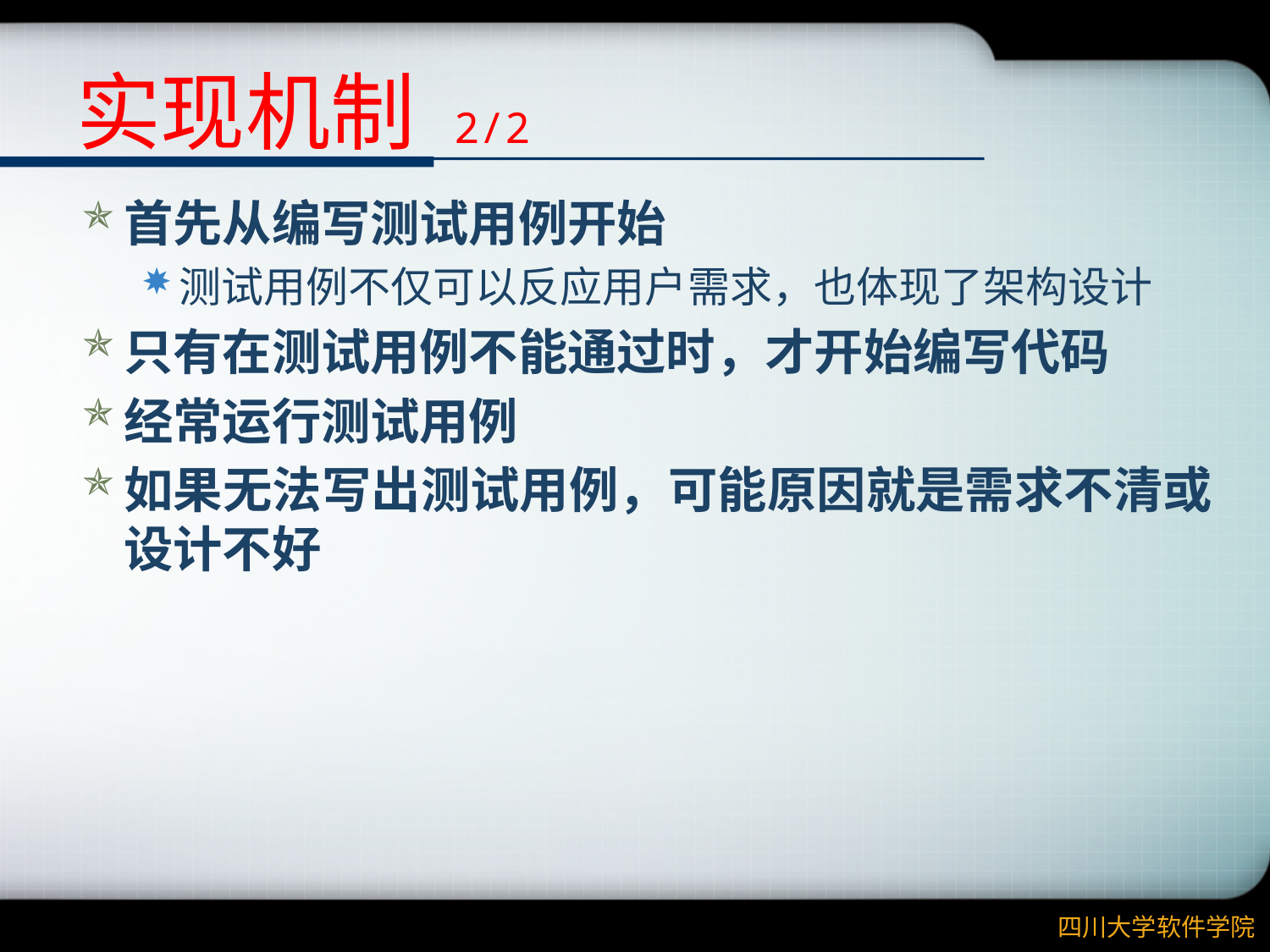

# 实现机制 2/2
首先从编写测试用例开始
测试用例不仅可以反应用户需求，也体现了架构设计
只有在测试用例不能通过时，才开始编写代码
经常运行测试用例
如果无法写出测试用例，可能原因就是需求不清或设计不好